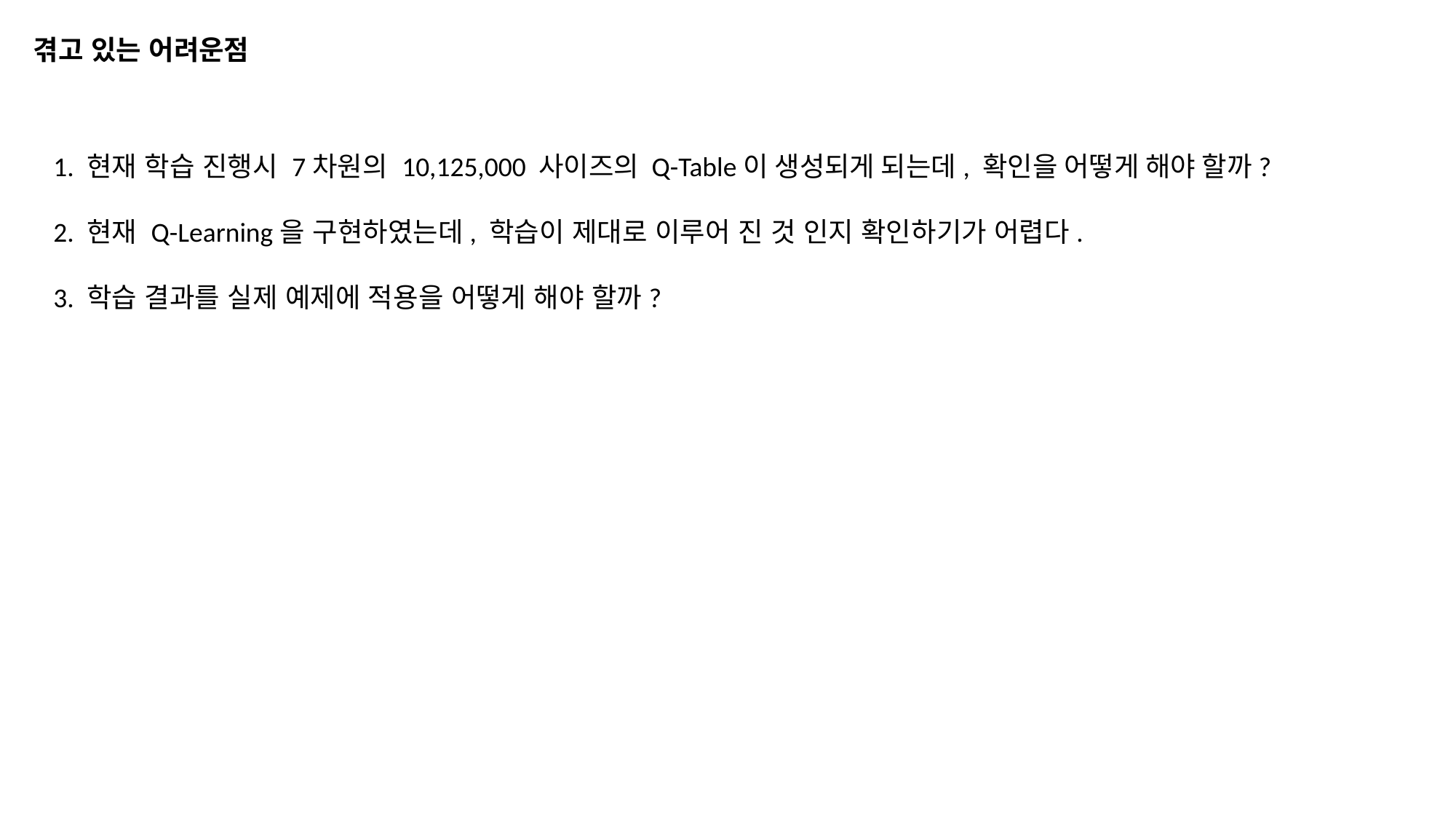

겪고 있는 어려운점
1. 현재 학습 진행시 7차원의 10,125,000 사이즈의 Q-Table이 생성되게 되는데, 확인을 어떻게 해야 할까?

2. 현재 Q-Learning을 구현하였는데, 학습이 제대로 이루어 진 것 인지 확인하기가 어렵다.

3. 학습 결과를 실제 예제에 적용을 어떻게 해야 할까?